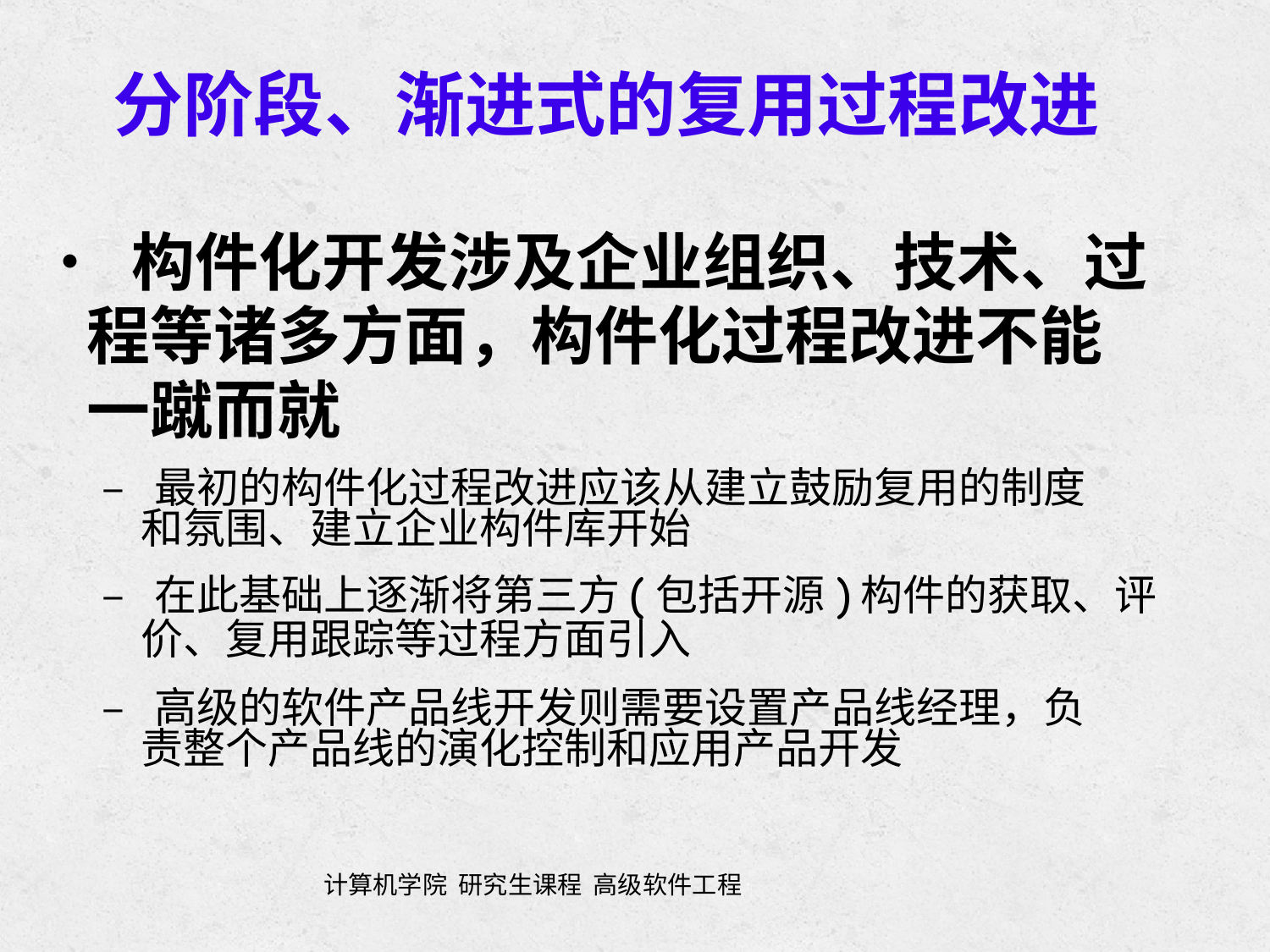

分阶段、渐进式的复用过程改进

• 构件化开发涉及企业组织、技术、过
	程等诸多方面，构件化过程改进不能
	一蹴而就
		–  最初的构件化过程改进应该从建立鼓励复用的制度
				和氛围、建立企业构件库开始
		–  在此基础上逐渐将第三方(包括开源)构件的获取、评
				价、复用跟踪等过程方面引入
		–  高级的软件产品线开发则需要设置产品线经理，负
				责整个产品线的演化控制和应用产品开发
计算机学院  研究生课程  高级软件工程